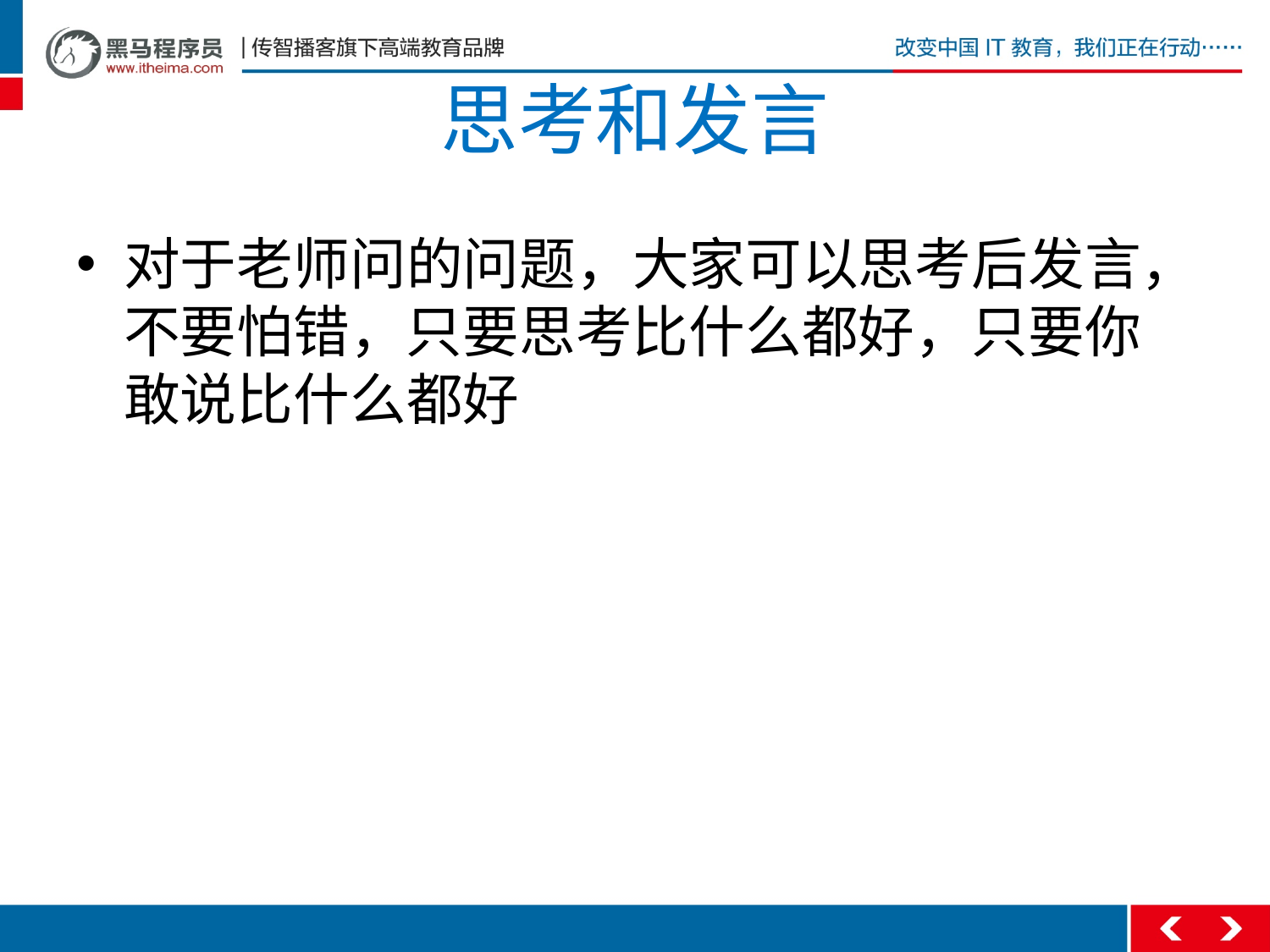

# 思考和发言
对于老师问的问题，大家可以思考后发言，不要怕错，只要思考比什么都好，只要你敢说比什么都好